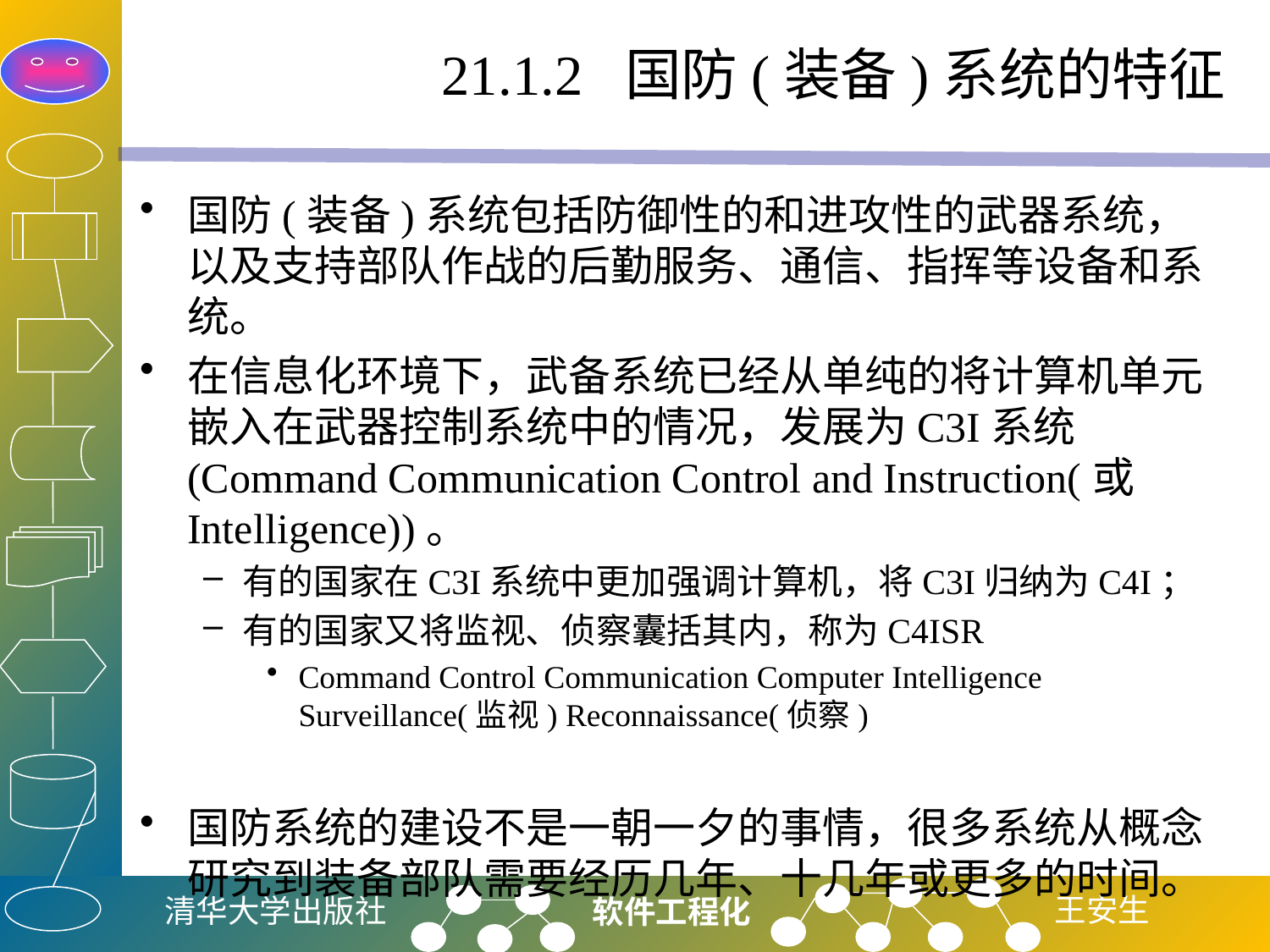

# 21.1.2  国防(装备)系统的特征
国防(装备)系统包括防御性的和进攻性的武器系统，以及支持部队作战的后勤服务、通信、指挥等设备和系统。
在信息化环境下，武备系统已经从单纯的将计算机单元嵌入在武器控制系统中的情况，发展为C3I系统(Command Communication Control and Instruction(或Intelligence))。
有的国家在C3I系统中更加强调计算机，将C3I归纳为C4I；
有的国家又将监视、侦察囊括其内，称为C4ISR
Command Control Communication Computer Intelligence Surveillance(监视) Reconnaissance(侦察)

国防系统的建设不是一朝一夕的事情，很多系统从概念研究到装备部队需要经历几年、十几年或更多的时间。